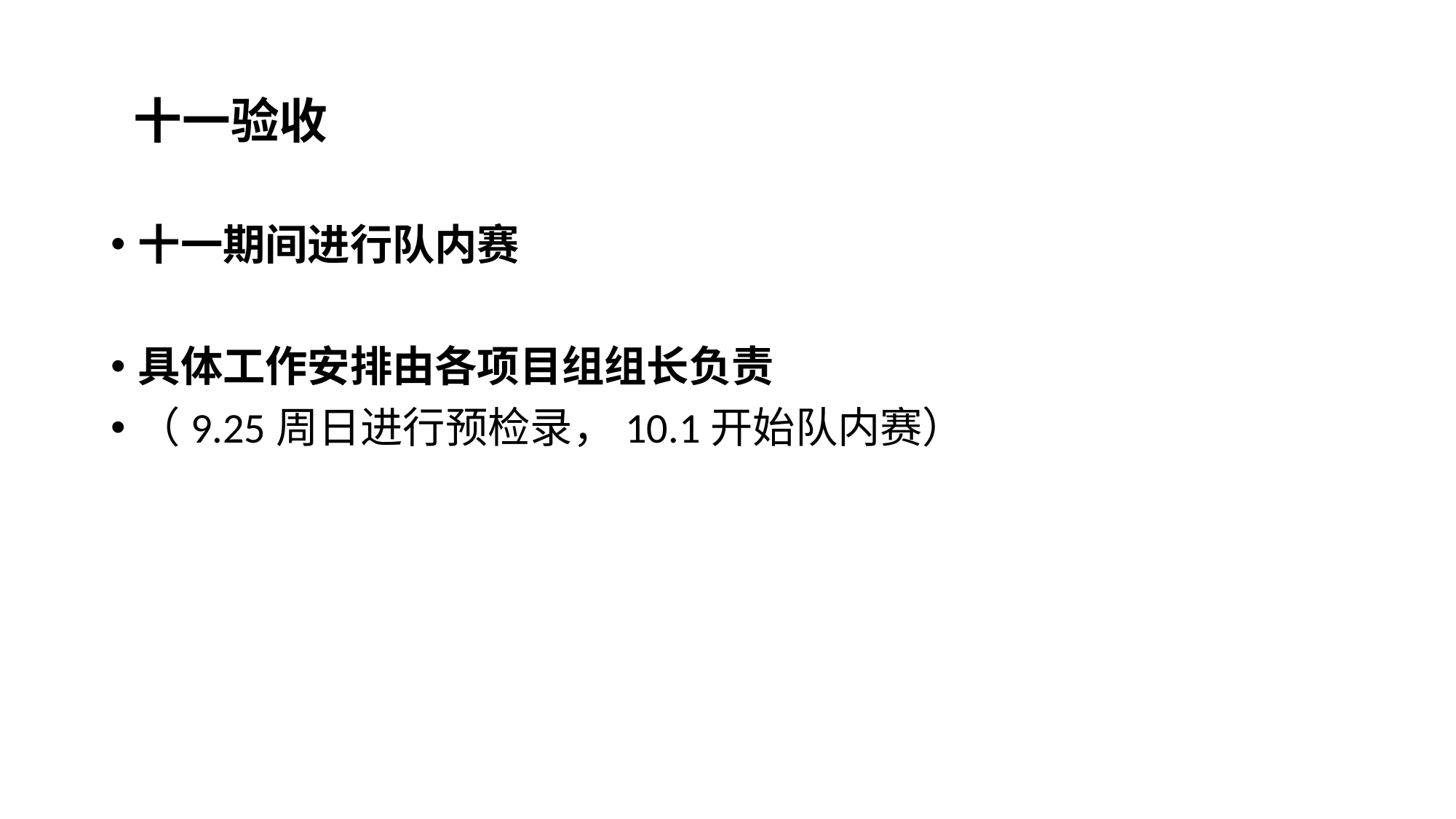

# 十一验收
十一期间进行队内赛

具体工作安排由各项目组组长负责
（9.25周日进行预检录，10.1开始队内赛）